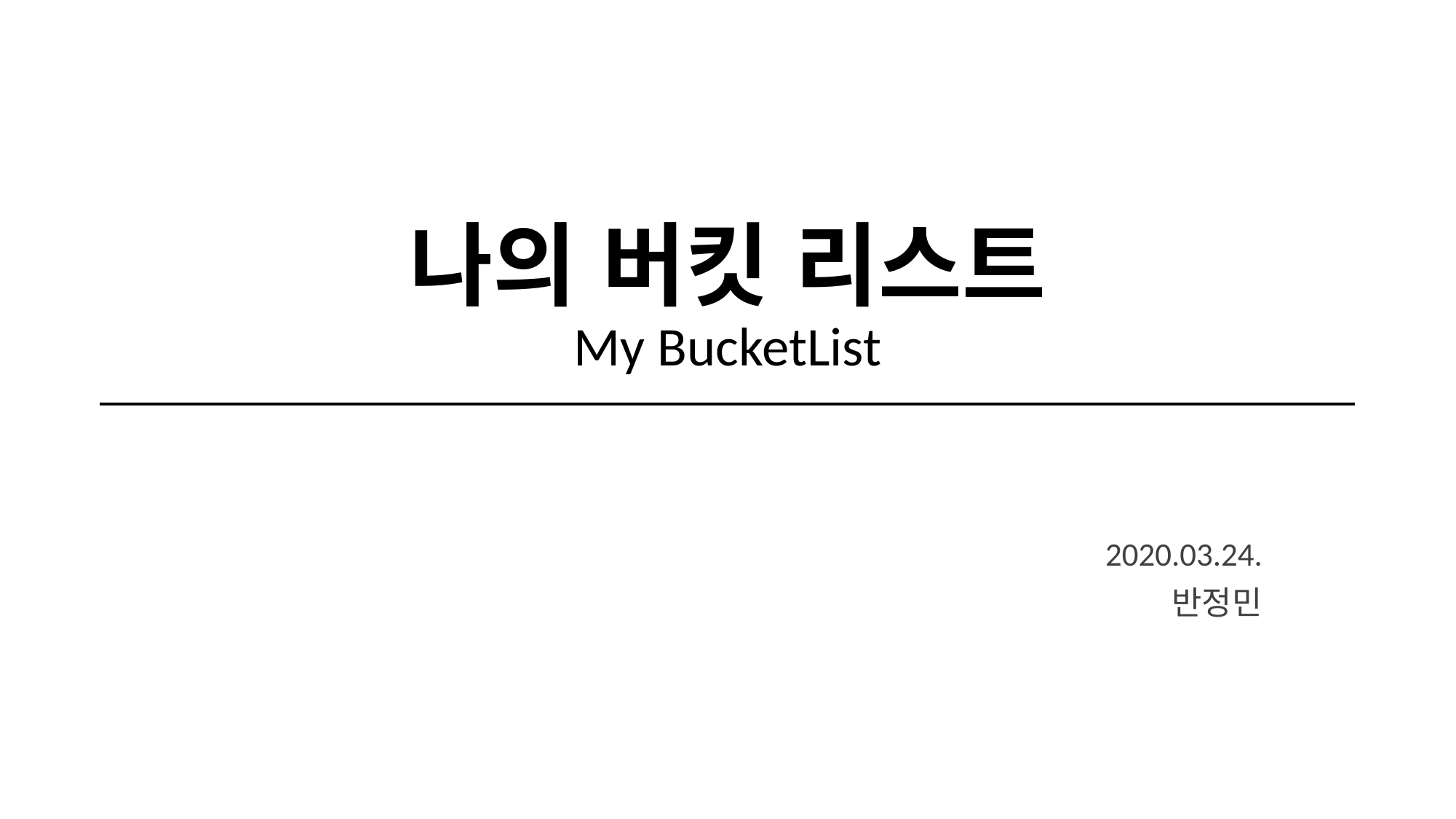

# 나의 버킷 리스트 My BucketList

2020.03.24.
반정민